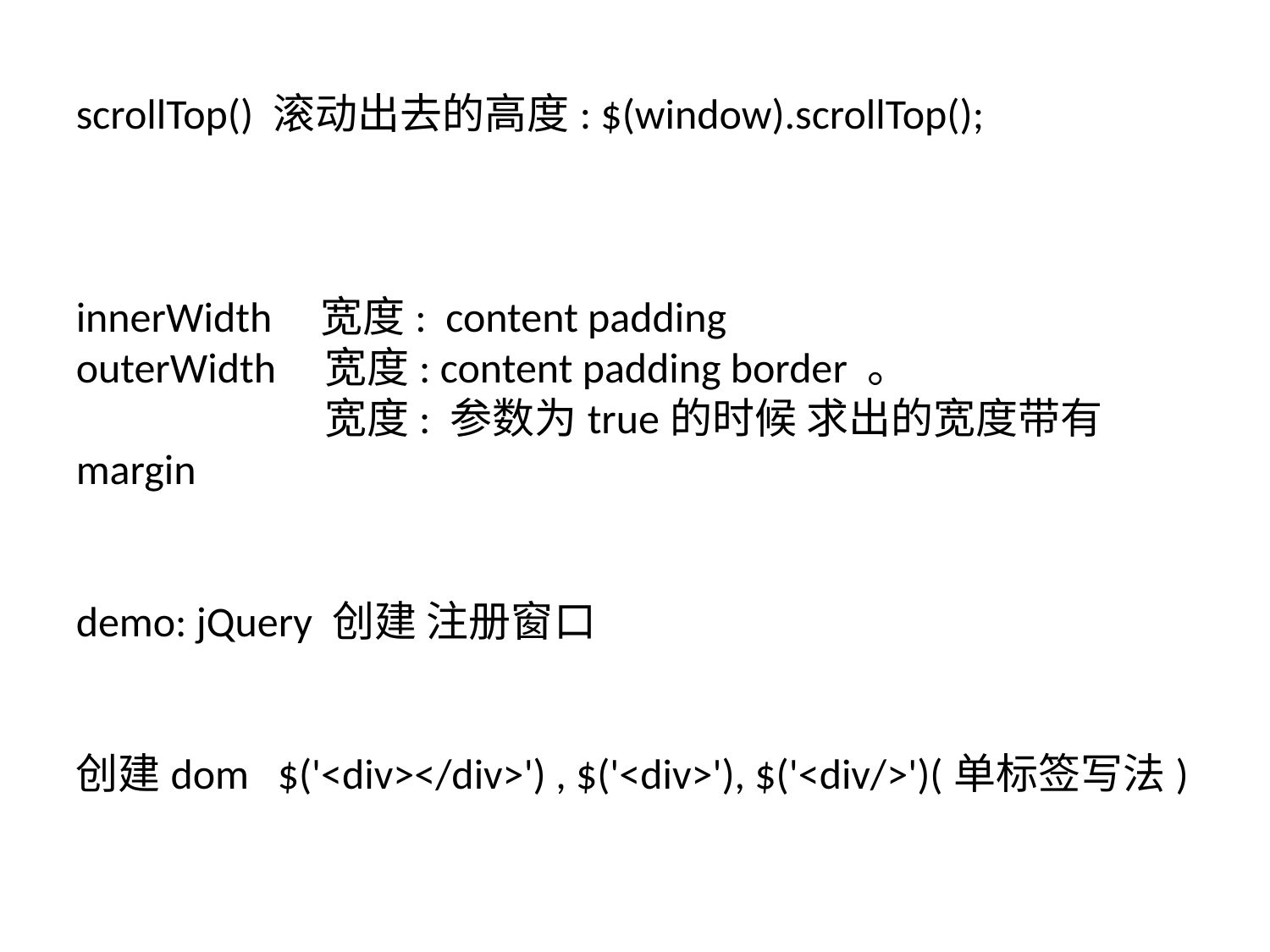

# Title
scrollTop() 滚动出去的高度: $(window).scrollTop();

innerWidth    宽度:  content padding
outerWidth    宽度: content padding border 。
                         宽度: 参数为true的时候 求出的宽度带有margin

demo: jQuery 创建 注册窗口

创建dom   $('<div></div>') , $('<div>'), $('<div/>')(单标签写法)